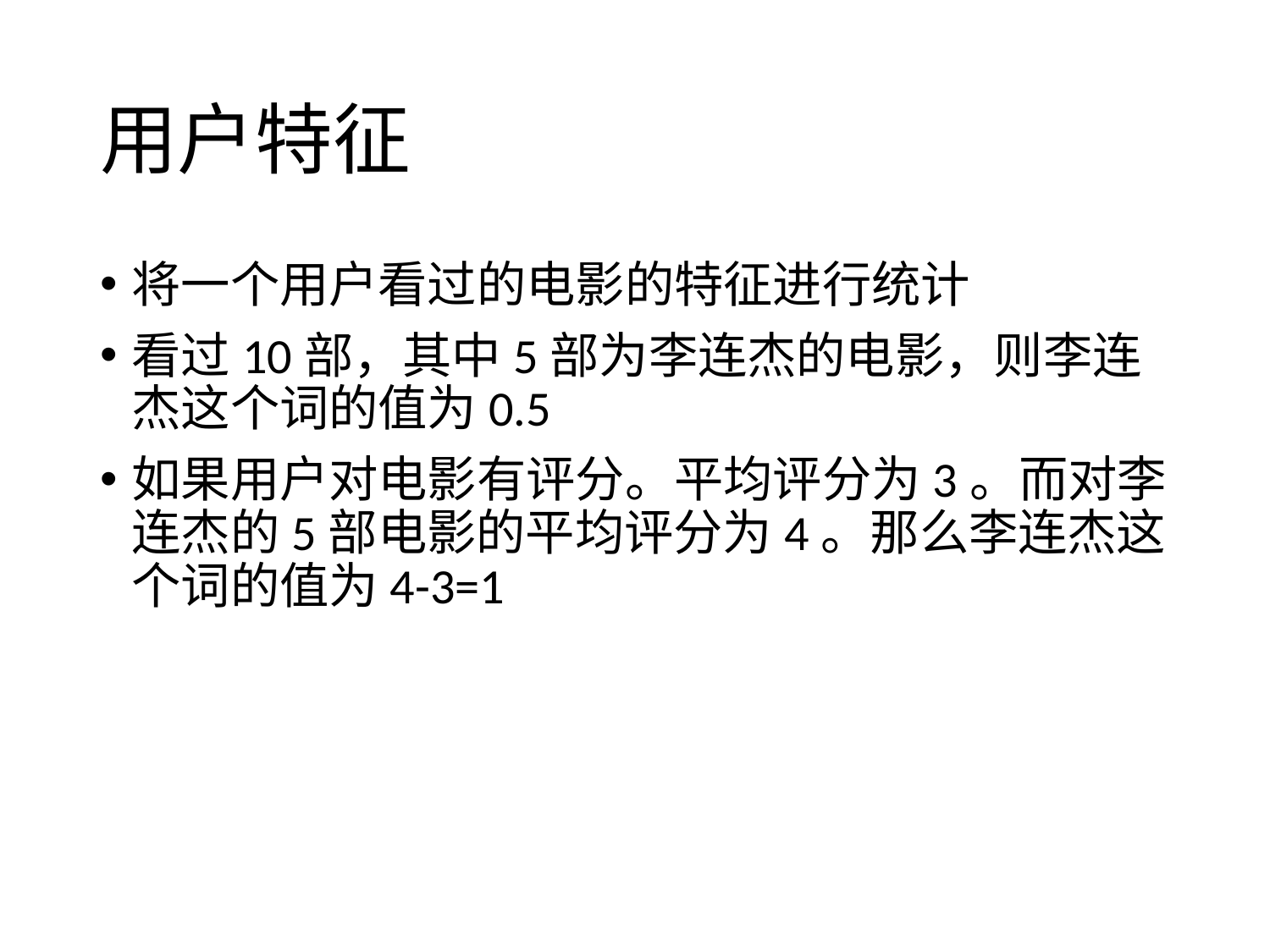

# 用户特征
将一个用户看过的电影的特征进行统计
看过10部，其中5部为李连杰的电影，则李连杰这个词的值为0.5
如果用户对电影有评分。平均评分为3。而对李连杰的5部电影的平均评分为4。那么李连杰这个词的值为4-3=1